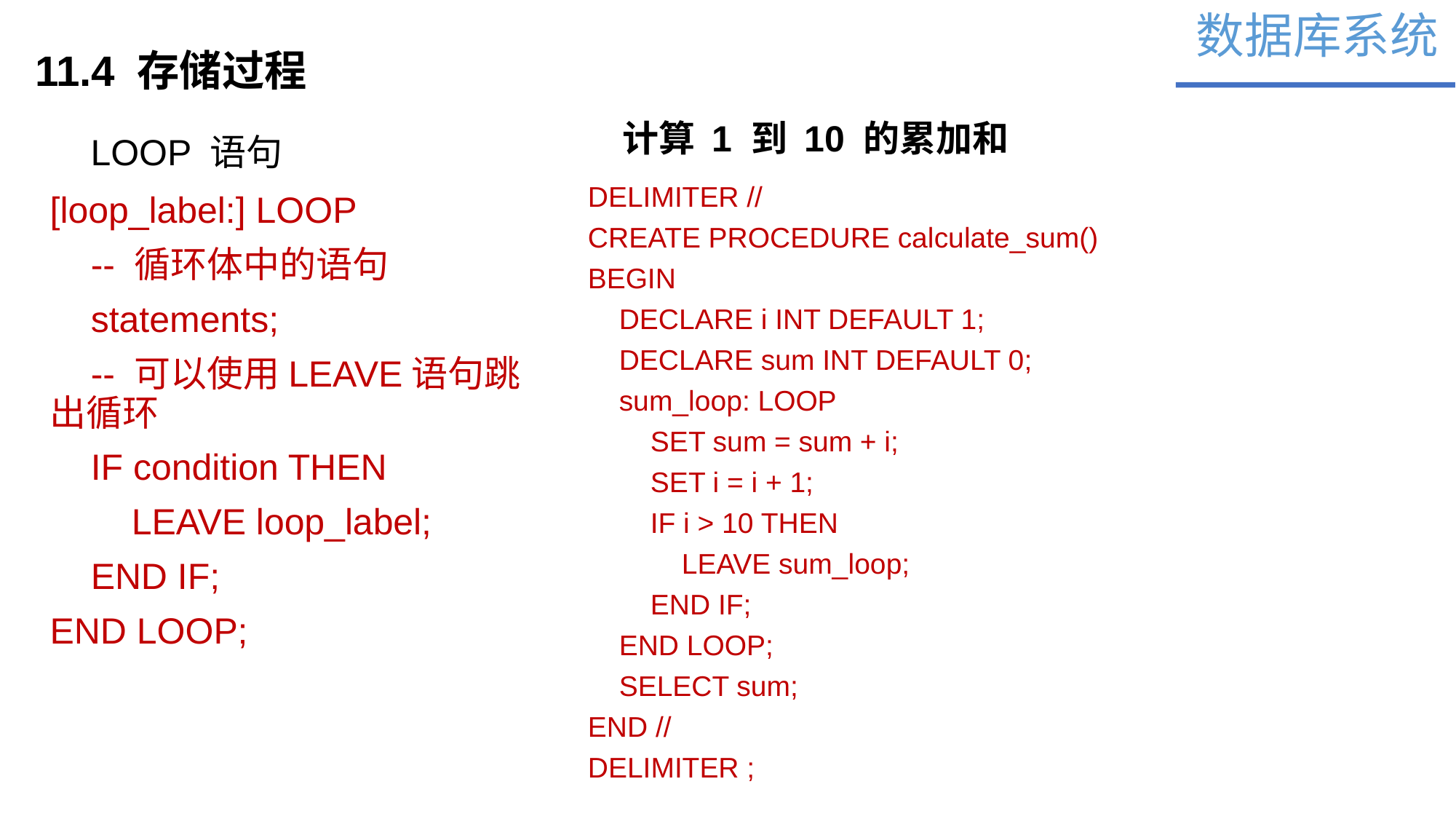

数据库系统
11.4 存储过程

计算 1 到 10 的累加和
LOOP 语句
DELIMITER //
CREATE PROCEDURE calculate_sum()
BEGIN
    DECLARE i INT DEFAULT 1;
    DECLARE sum INT DEFAULT 0;
    sum_loop: LOOP
        SET sum = sum + i;
        SET i = i + 1;
        IF i > 10 THEN
            LEAVE sum_loop;
        END IF;
    END LOOP;
    SELECT sum;
END //
DELIMITER ;
[loop_label:] LOOP
    -- 循环体中的语句
    statements;
    -- 可以使用LEAVE语句跳出循环
    IF condition THEN
        LEAVE loop_label;
    END IF;
END LOOP;